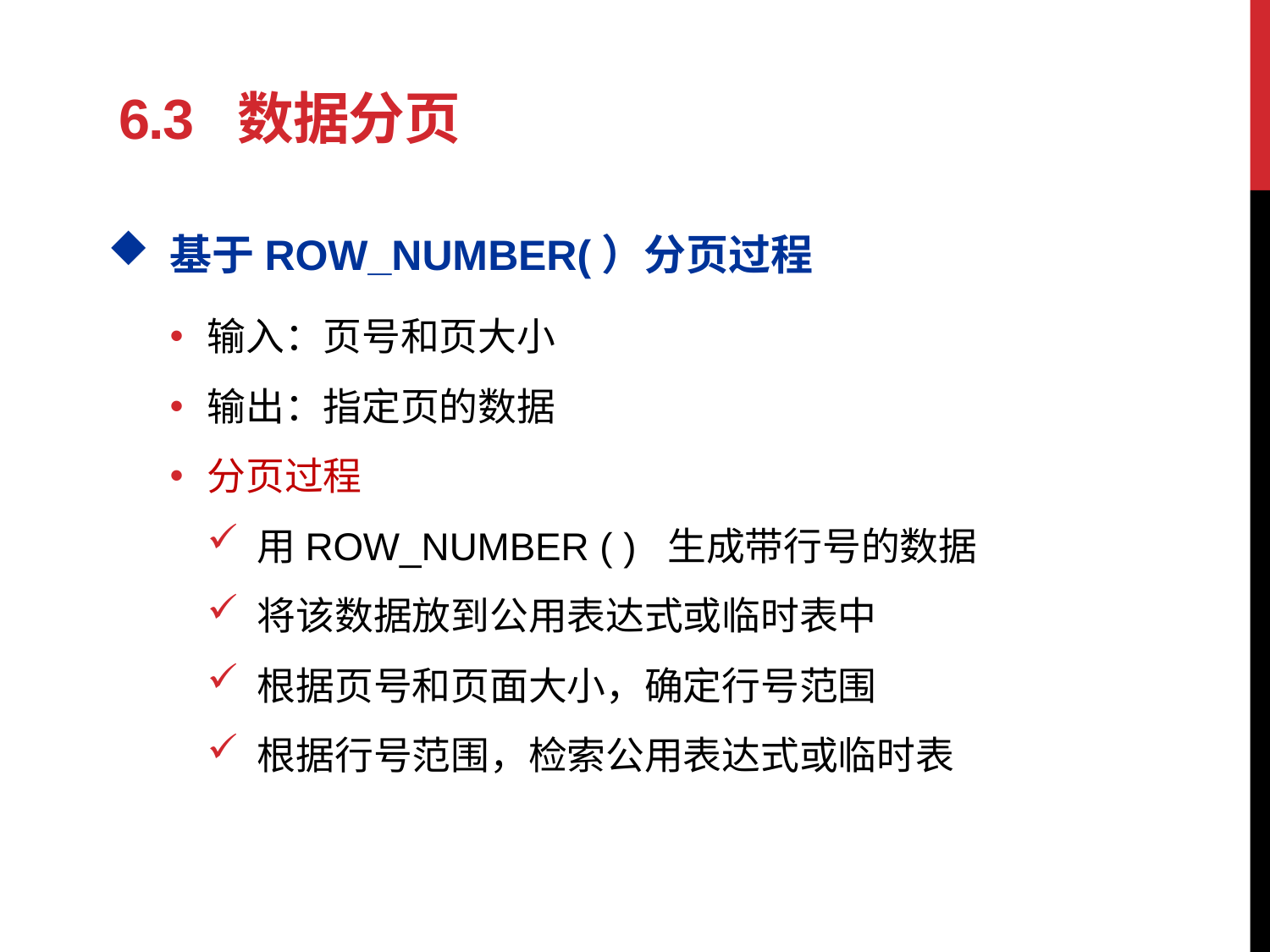

# 6.3  数据分页
基于ROW_NUMBER(）分页过程
输入：页号和页大小
输出：指定页的数据
分页过程
用ROW_NUMBER ( )  生成带行号的数据
将该数据放到公用表达式或临时表中
根据页号和页面大小，确定行号范围
根据行号范围，检索公用表达式或临时表